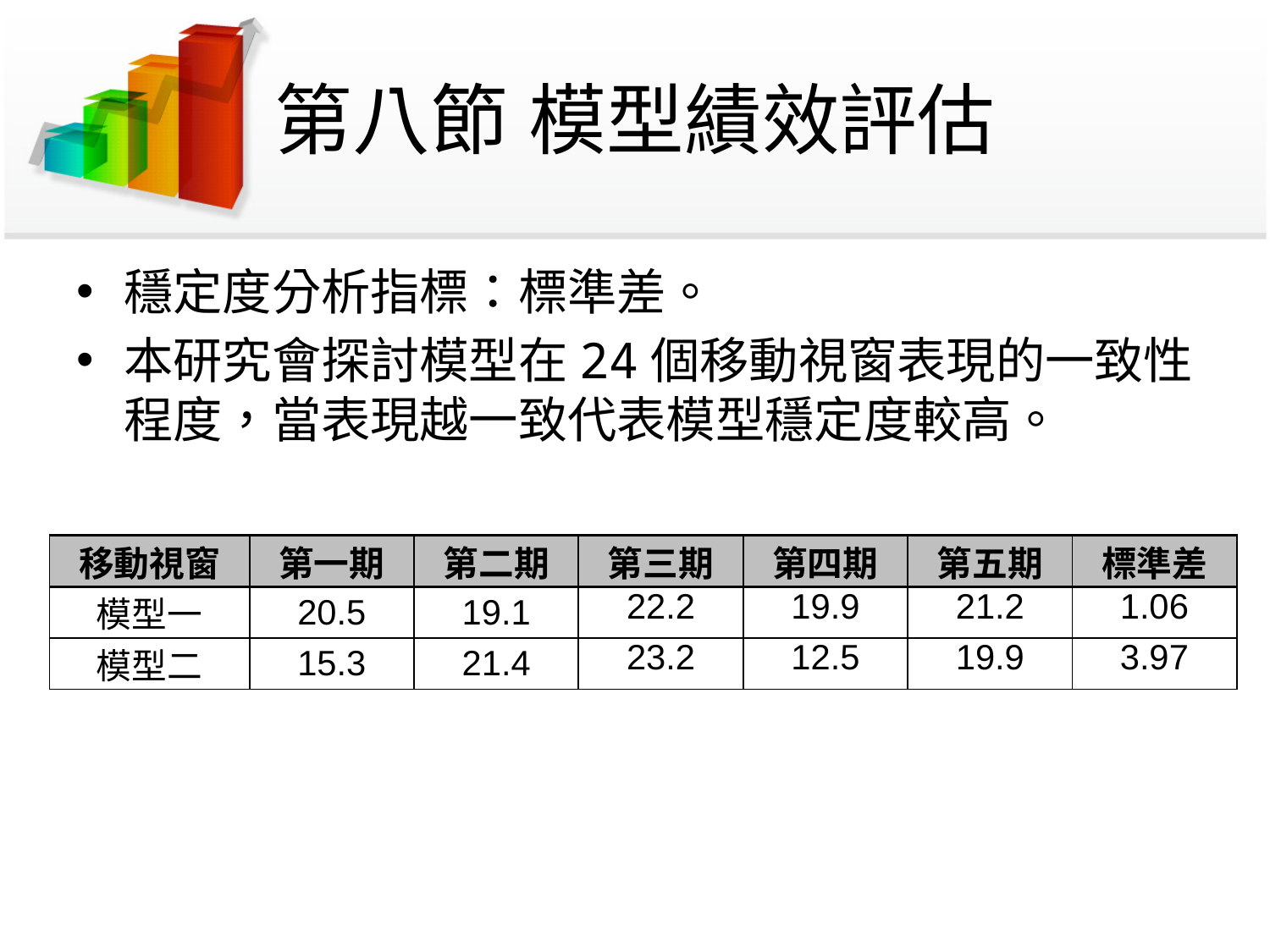

# 第八節	模型績效評估
穩定度分析指標：標準差。
本研究會探討模型在24個移動視窗表現的一致性程度，當表現越一致代表模型穩定度較高。
| 移動視窗 | 第一期 | 第二期 | 第三期 | 第四期 | 第五期 | 標準差 |
| --- | --- | --- | --- | --- | --- | --- |
| 模型一 | 20.5 | 19.1 | 22.2 | 19.9 | 21.2 | 1.06 |
| 模型二 | 15.3 | 21.4 | 23.2 | 12.5 | 19.9 | 3.97 |